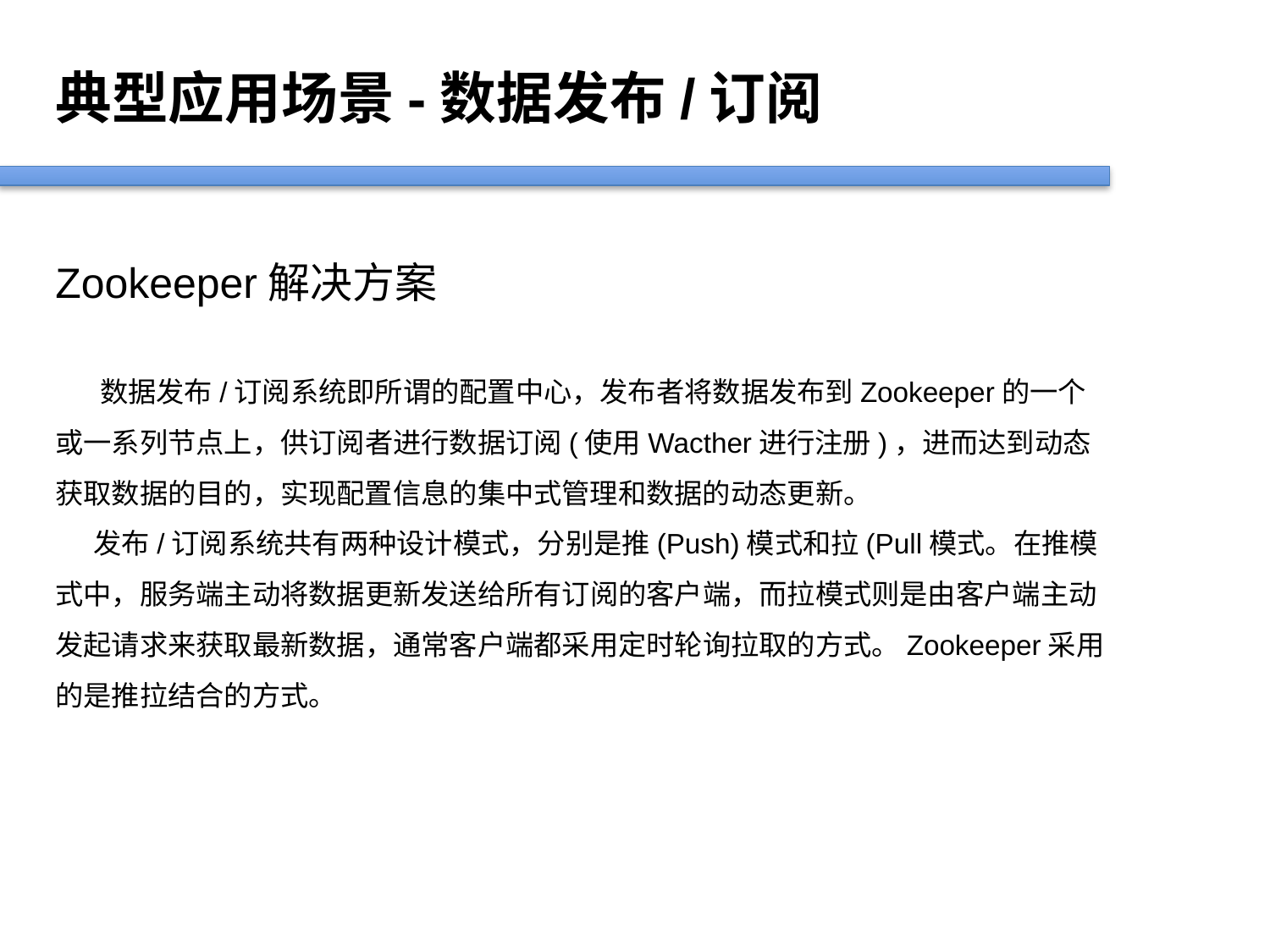

典型应用场景-数据发布/订阅
Zookeeper解决方案

      数据发布/订阅系统即所谓的配置中心，发布者将数据发布到Zookeeper的一个或一系列节点上，供订阅者进行数据订阅(使用Wacther进行注册)，进而达到动态获取数据的目的，实现配置信息的集中式管理和数据的动态更新。
     发布/订阅系统共有两种设计模式，分别是推(Push)模式和拉(Pull模式。在推模式中，服务端主动将数据更新发送给所有订阅的客户端，而拉模式则是由客户端主动发起请求来获取最新数据，通常客户端都采用定时轮询拉取的方式。Zookeeper采用的是推拉结合的方式。